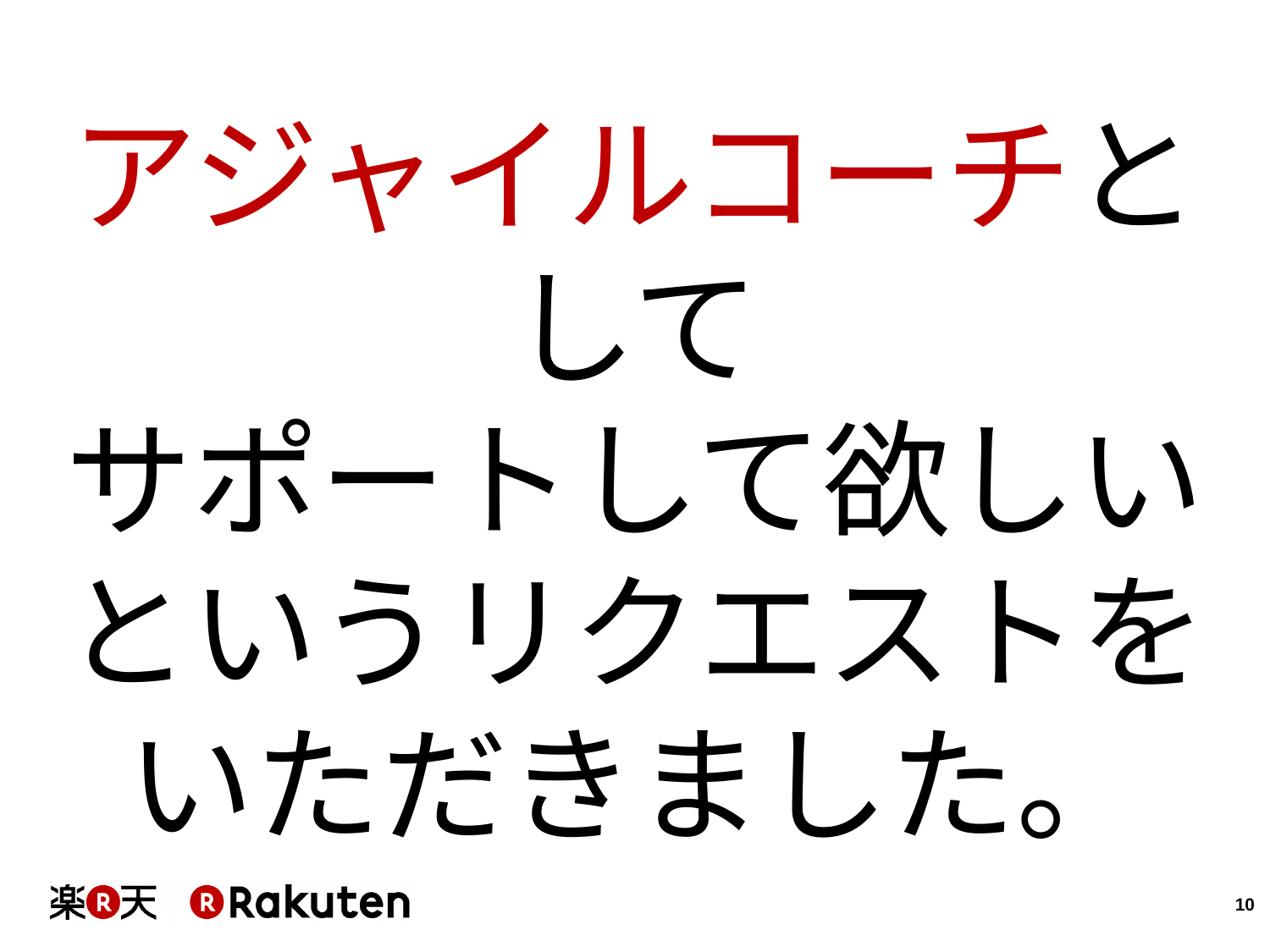

アジャイルコーチとして
サポートして欲しい
というリクエストを
いただきました。